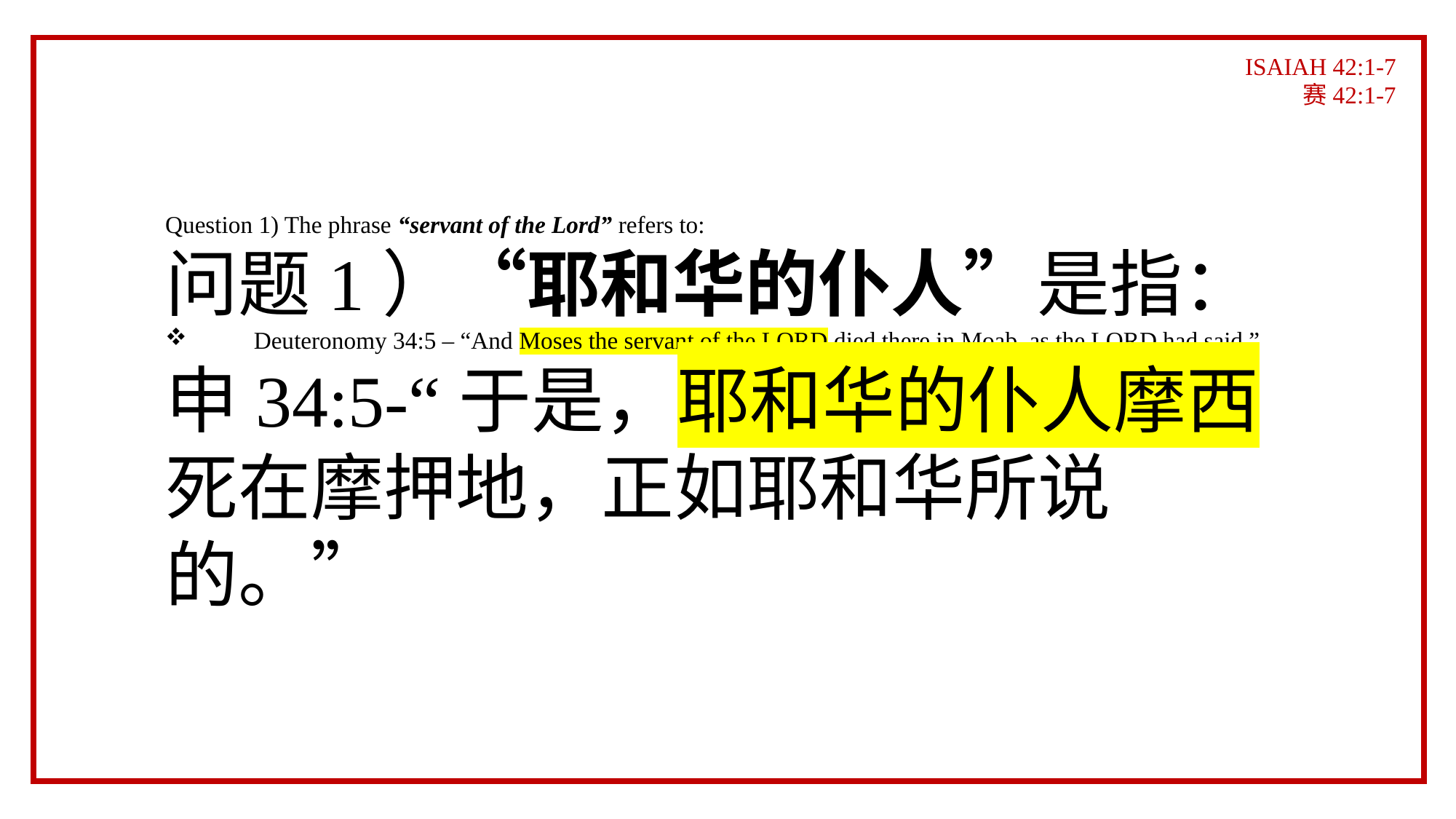

ISAIAH 42:1-7
赛42:1-7
Question 1) The phrase “servant of the Lord” refers to:
问题1）“耶和华的仆人”是指：
Deuteronomy 34:5 – “And Moses the servant of the LORD died there in Moab, as the LORD had said.”
申34:5-“于是，耶和华的仆人摩西死在摩押地，正如耶和华所说的。”